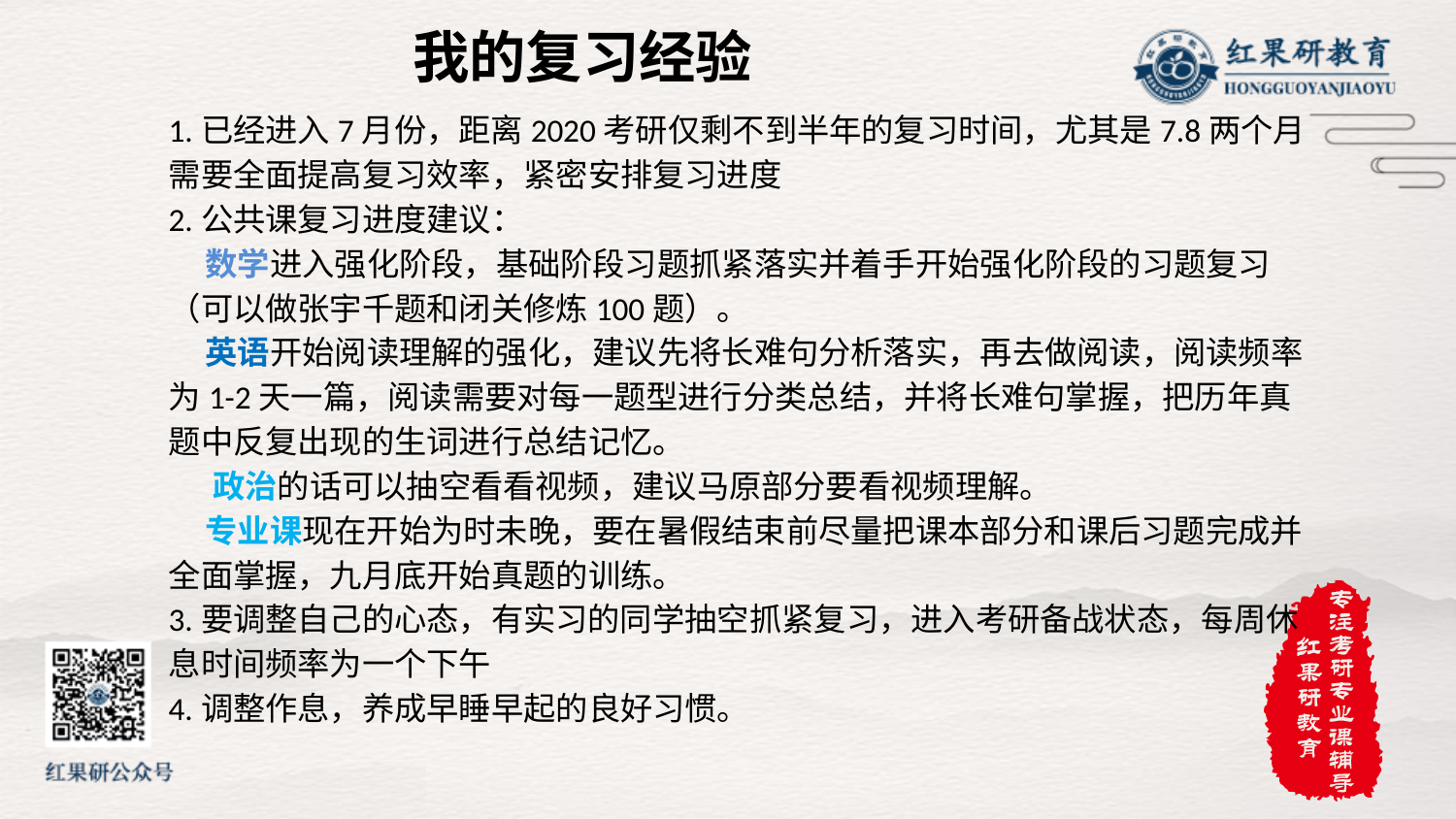

我的复习经验
1.已经进入7月份，距离2020考研仅剩不到半年的复习时间，尤其是7.8两个月需要全面提高复习效率，紧密安排复习进度
2.公共课复习进度建议：
    数学进入强化阶段，基础阶段习题抓紧落实并着手开始强化阶段的习题复习（可以做张宇千题和闭关修炼100题）。
    英语开始阅读理解的强化，建议先将长难句分析落实，再去做阅读，阅读频率为1-2天一篇，阅读需要对每一题型进行分类总结，并将长难句掌握，把历年真题中反复出现的生词进行总结记忆。
     政治的话可以抽空看看视频，建议马原部分要看视频理解。
    专业课现在开始为时未晚，要在暑假结束前尽量把课本部分和课后习题完成并全面掌握，九月底开始真题的训练。
3.要调整自己的心态，有实习的同学抽空抓紧复习，进入考研备战状态，每周休息时间频率为一个下午
4.调整作息，养成早睡早起的良好习惯。